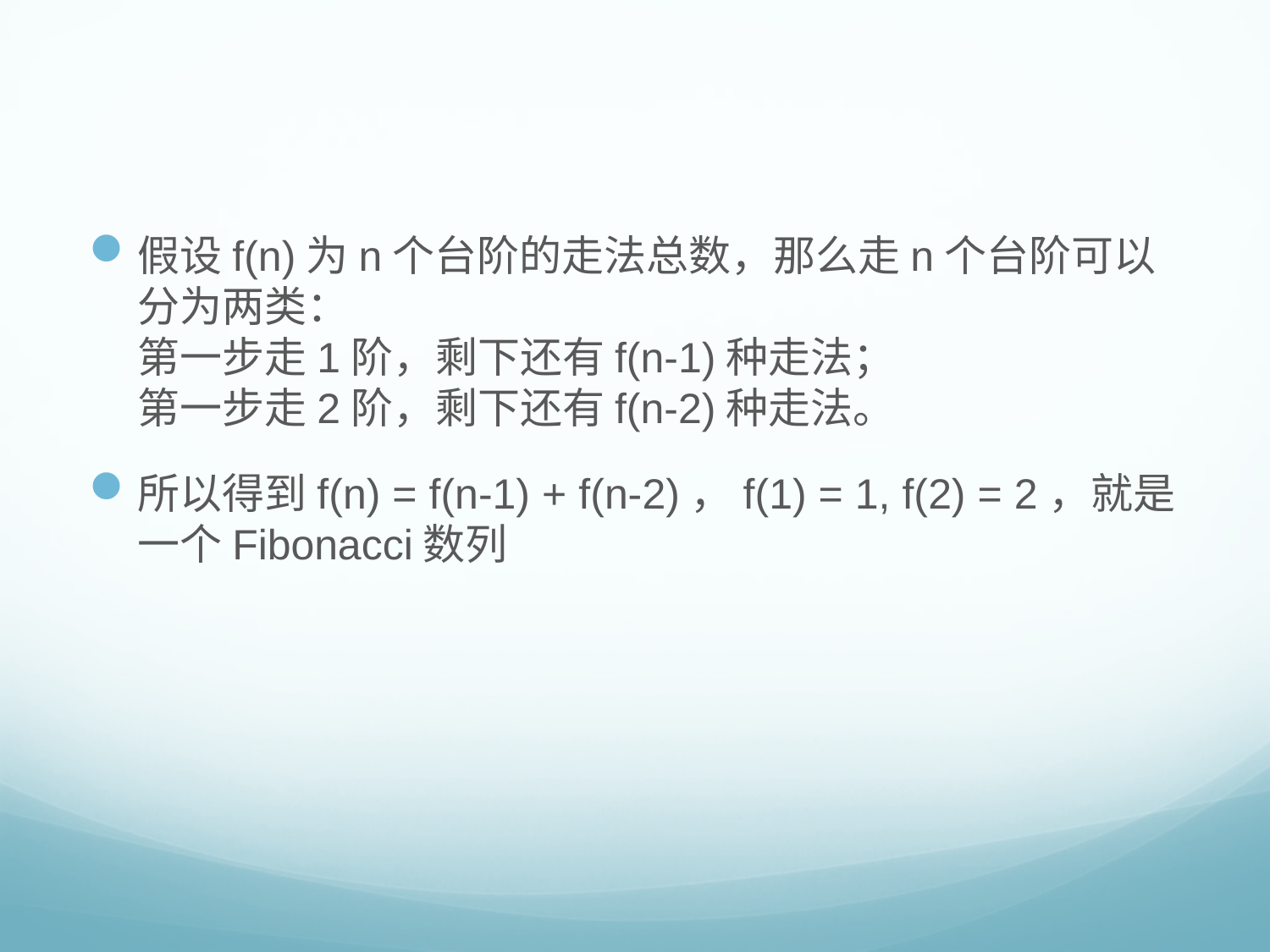

#
假设f(n)为n个台阶的走法总数，那么走n个台阶可以分为两类：
第一步走1阶，剩下还有f(n-1)种走法；
第一步走2阶，剩下还有f(n-2)种走法。
所以得到f(n) = f(n-1) + f(n-2)，f(1) = 1, f(2) = 2，就是一个Fibonacci数列